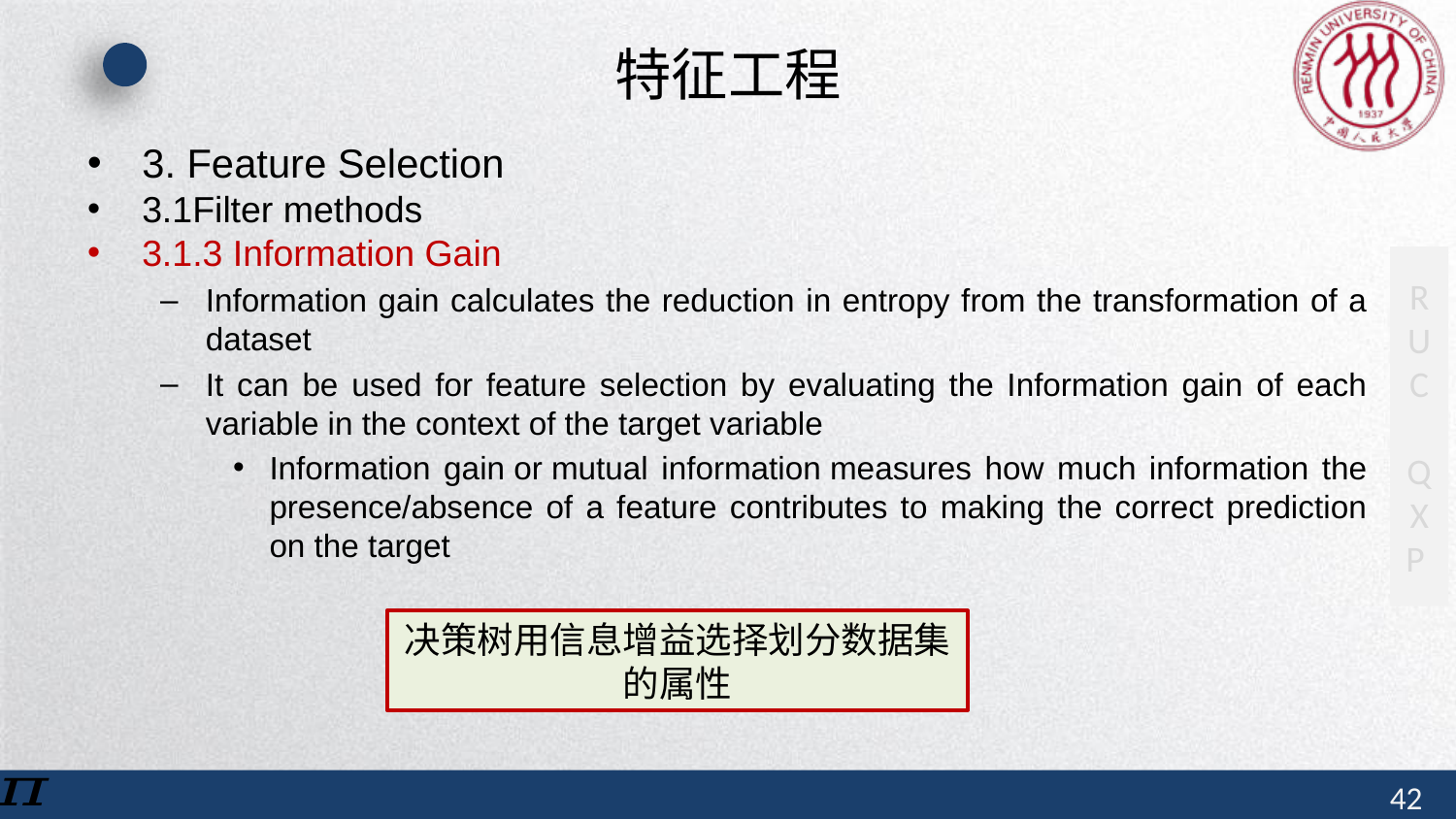

# 特征工程
3. Feature Selection
3.1Filter methods
3.1.3 Information Gain
Information gain calculates the reduction in entropy from the transformation of a dataset
It can be used for feature selection by evaluating the Information gain of each variable in the context of the target variable
Information gain or mutual information measures how much information the presence/absence of a feature contributes to making the correct prediction on the target

决策树用信息增益选择划分数据集的属性